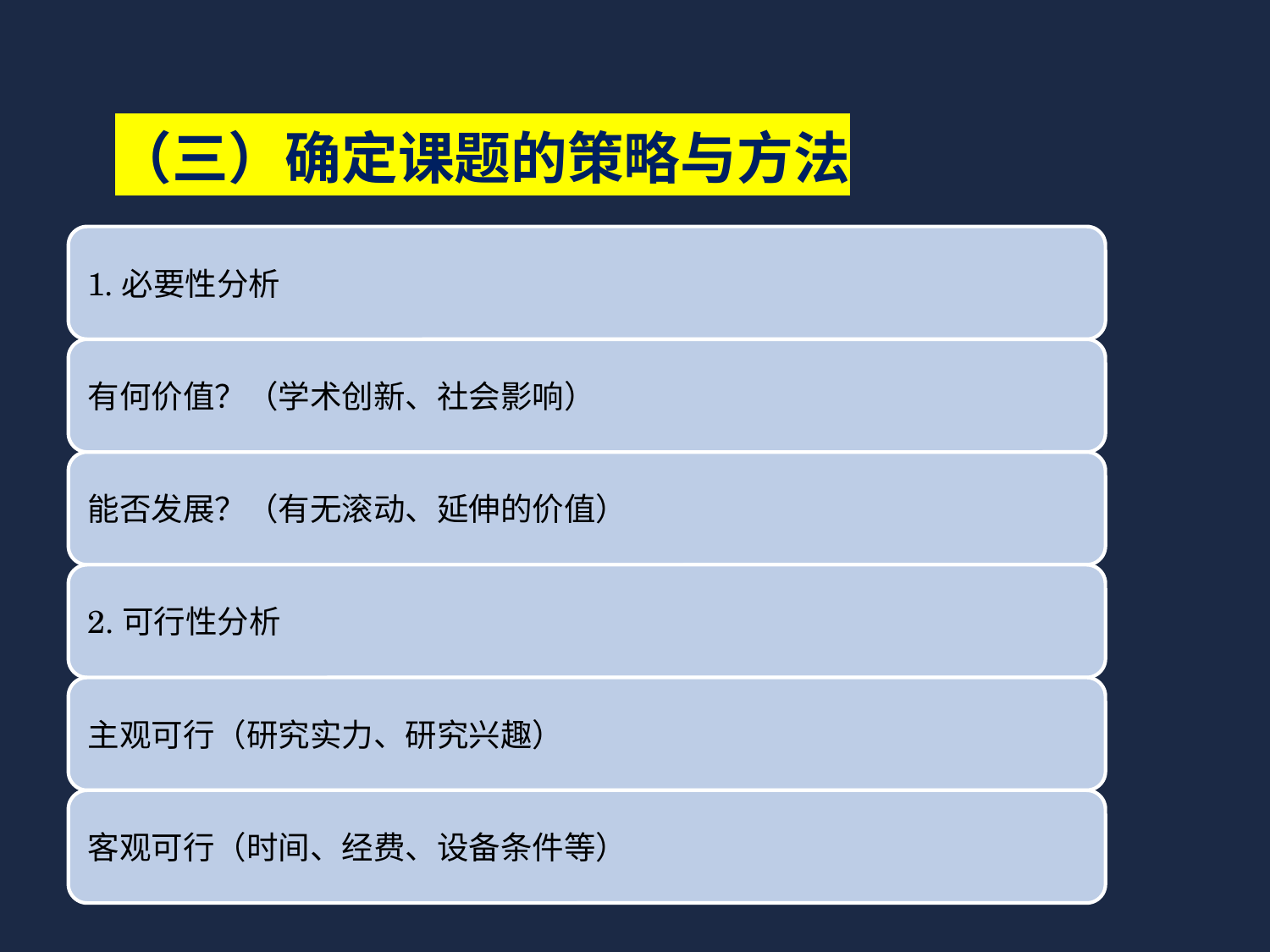

（三）确定课题的策略与方法
1.必要性分析
有何价值？（学术创新、社会影响）
能否发展？（有无滚动、延伸的价值）
2.可行性分析
主观可行（研究实力、研究兴趣）
客观可行（时间、经费、设备条件等）